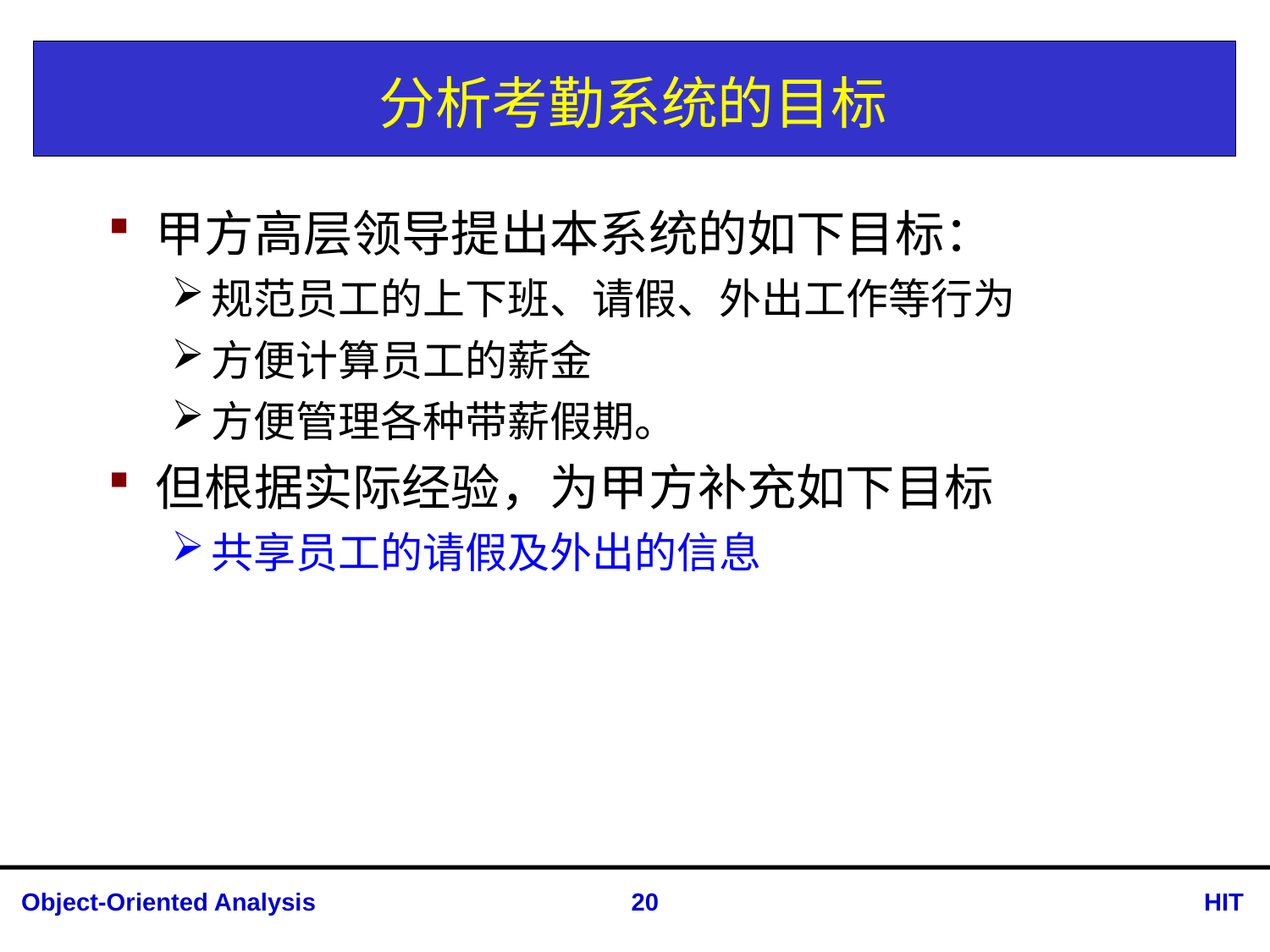

# 分析考勤系统的目标
甲方高层领导提出本系统的如下目标：
规范员工的上下班、请假、外出工作等行为
方便计算员工的薪金
方便管理各种带薪假期。
但根据实际经验，为甲方补充如下目标
共享员工的请假及外出的信息